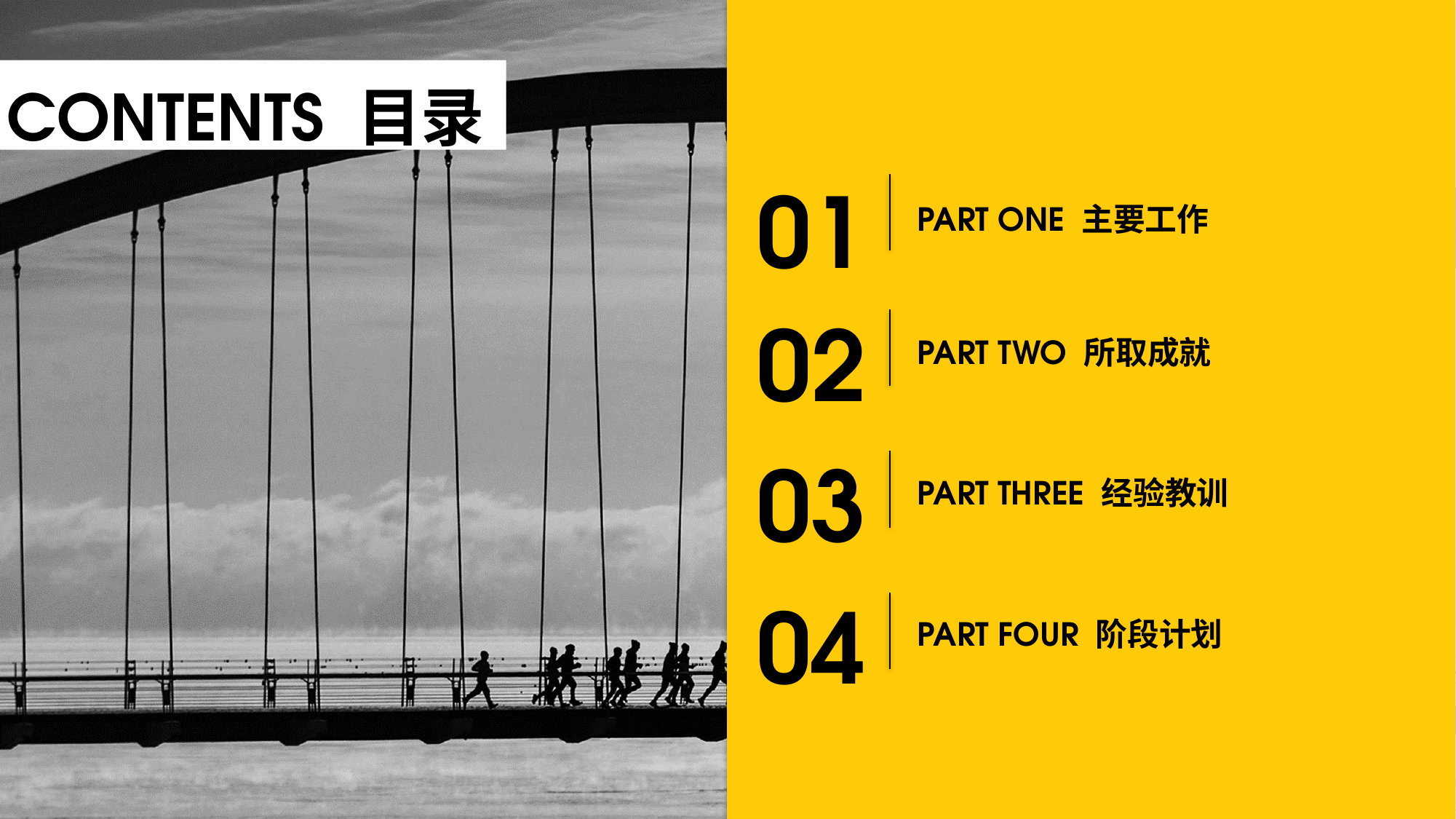

CONTENTS 目录
01
PART ONE 主要工作
02
PART TWO 所取成就
03
PART THREE 经验教训
04
PART FOUR 阶段计划